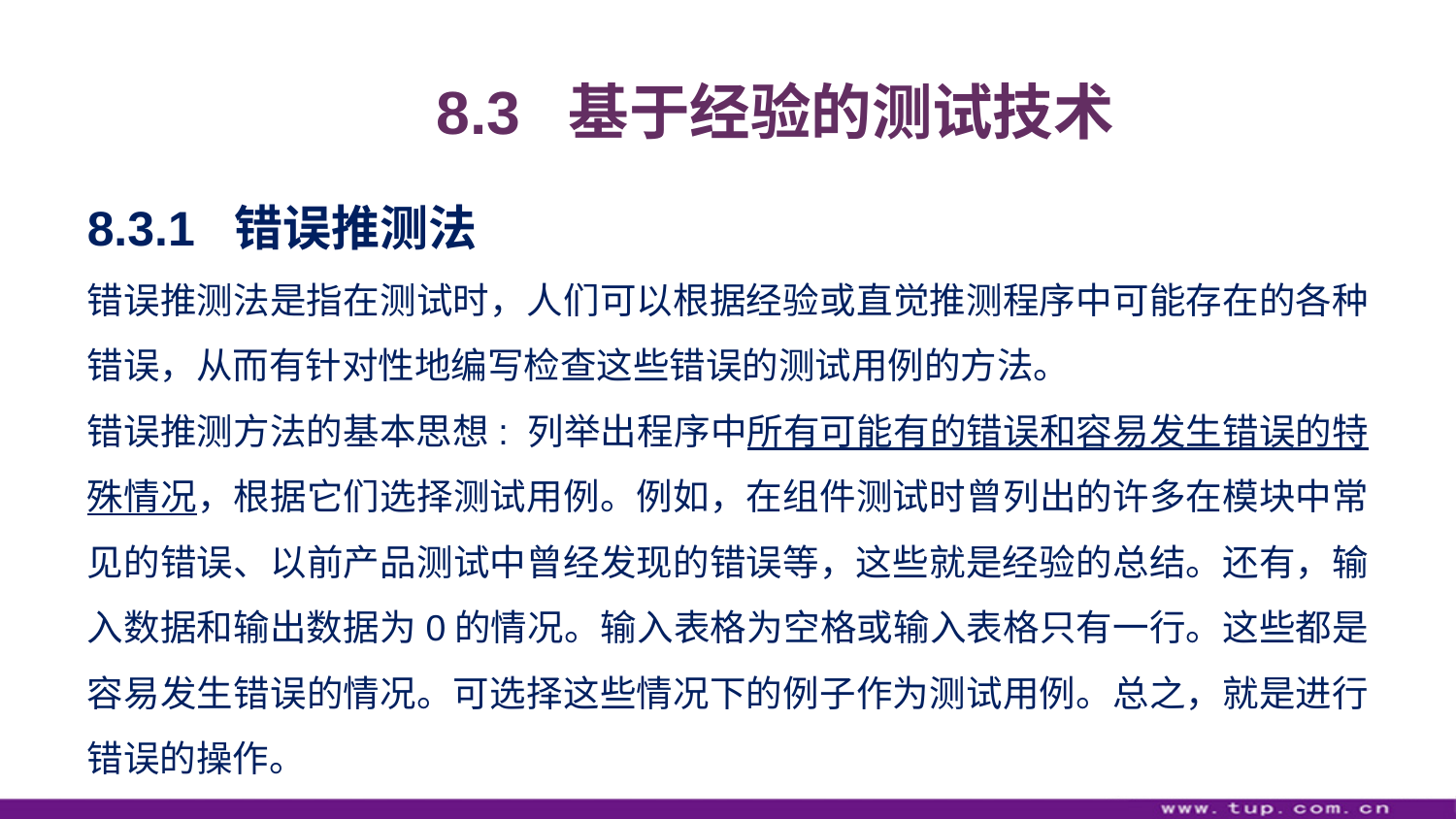

8.3  基于经验的测试技术

8.3.1  错误推测法
错误推测法是指在测试时，人们可以根据经验或直觉推测程序中可能存在的各种错误，从而有针对性地编写检查这些错误的测试用例的方法。
错误推测方法的基本思想: 列举出程序中所有可能有的错误和容易发生错误的特殊情况，根据它们选择测试用例。例如，在组件测试时曾列出的许多在模块中常见的错误、以前产品测试中曾经发现的错误等，这些就是经验的总结。还有，输入数据和输出数据为0的情况。输入表格为空格或输入表格只有一行。这些都是容易发生错误的情况。可选择这些情况下的例子作为测试用例。总之，就是进行错误的操作。